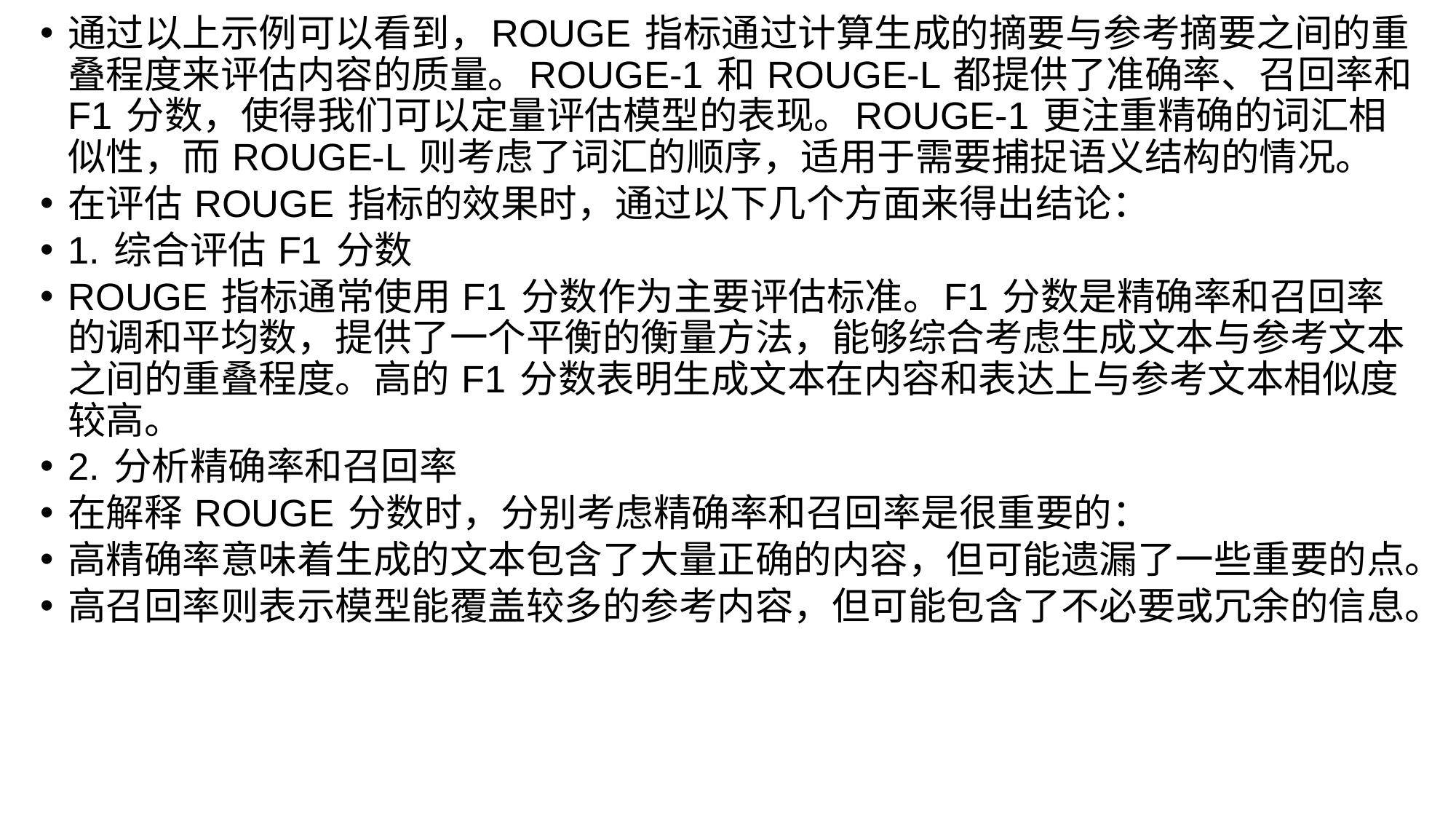

通过以上示例可以看到，ROUGE 指标通过计算生成的摘要与参考摘要之间的重叠程度来评估内容的质量。ROUGE-1 和 ROUGE-L 都提供了准确率、召回率和 F1 分数，使得我们可以定量评估模型的表现。ROUGE-1 更注重精确的词汇相似性，而 ROUGE-L 则考虑了词汇的顺序，适用于需要捕捉语义结构的情况。
在评估 ROUGE 指标的效果时，通过以下几个方面来得出结论：
1. 综合评估 F1 分数
ROUGE 指标通常使用 F1 分数作为主要评估标准。F1 分数是精确率和召回率的调和平均数，提供了一个平衡的衡量方法，能够综合考虑生成文本与参考文本之间的重叠程度。高的 F1 分数表明生成文本在内容和表达上与参考文本相似度较高。
2. 分析精确率和召回率
在解释 ROUGE 分数时，分别考虑精确率和召回率是很重要的：
高精确率意味着生成的文本包含了大量正确的内容，但可能遗漏了一些重要的点。
高召回率则表示模型能覆盖较多的参考内容，但可能包含了不必要或冗余的信息。